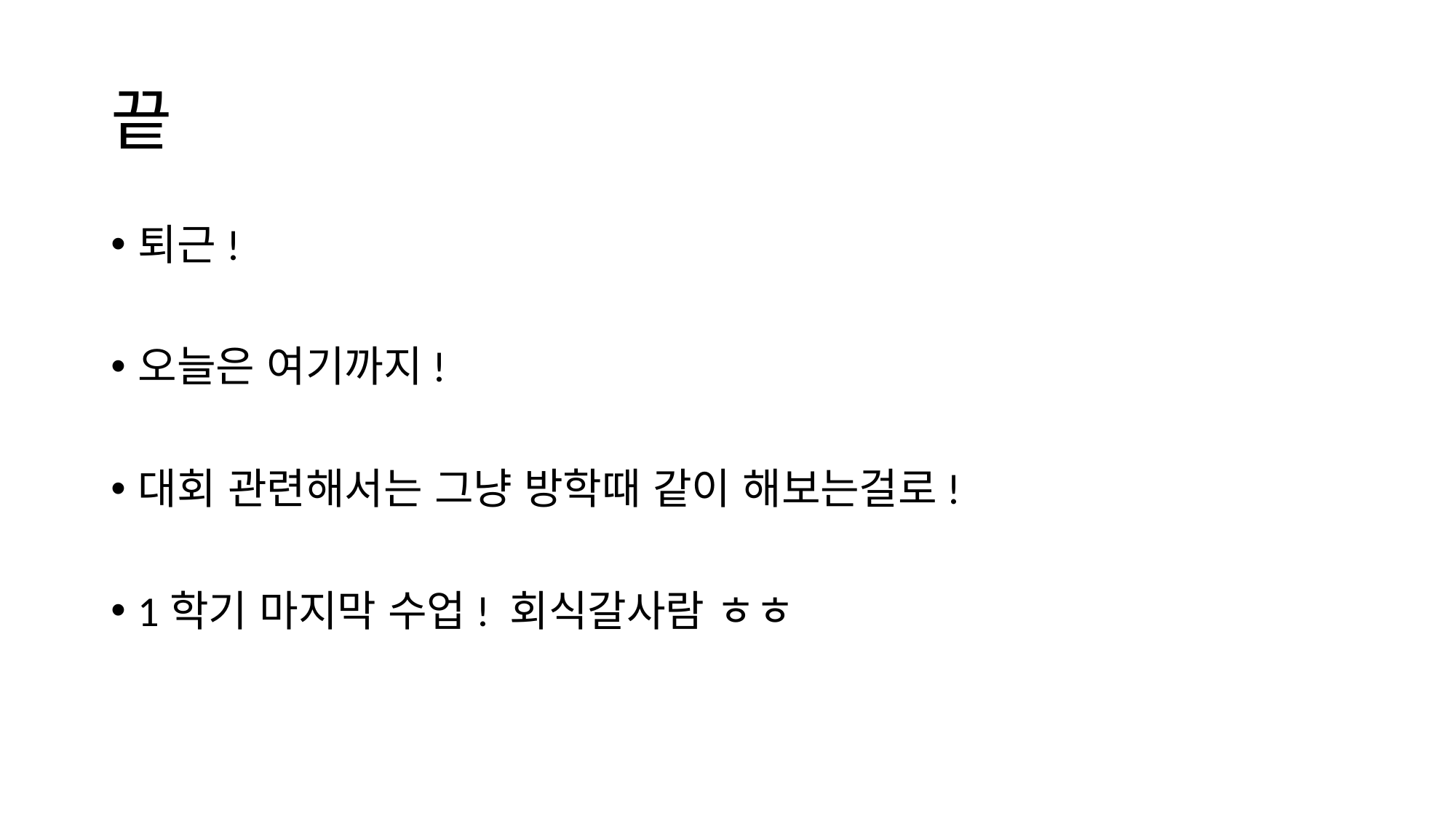

# 끝
퇴근!

오늘은 여기까지!

대회 관련해서는 그냥 방학때 같이 해보는걸로!

1학기 마지막 수업! 회식갈사람 ㅎㅎ